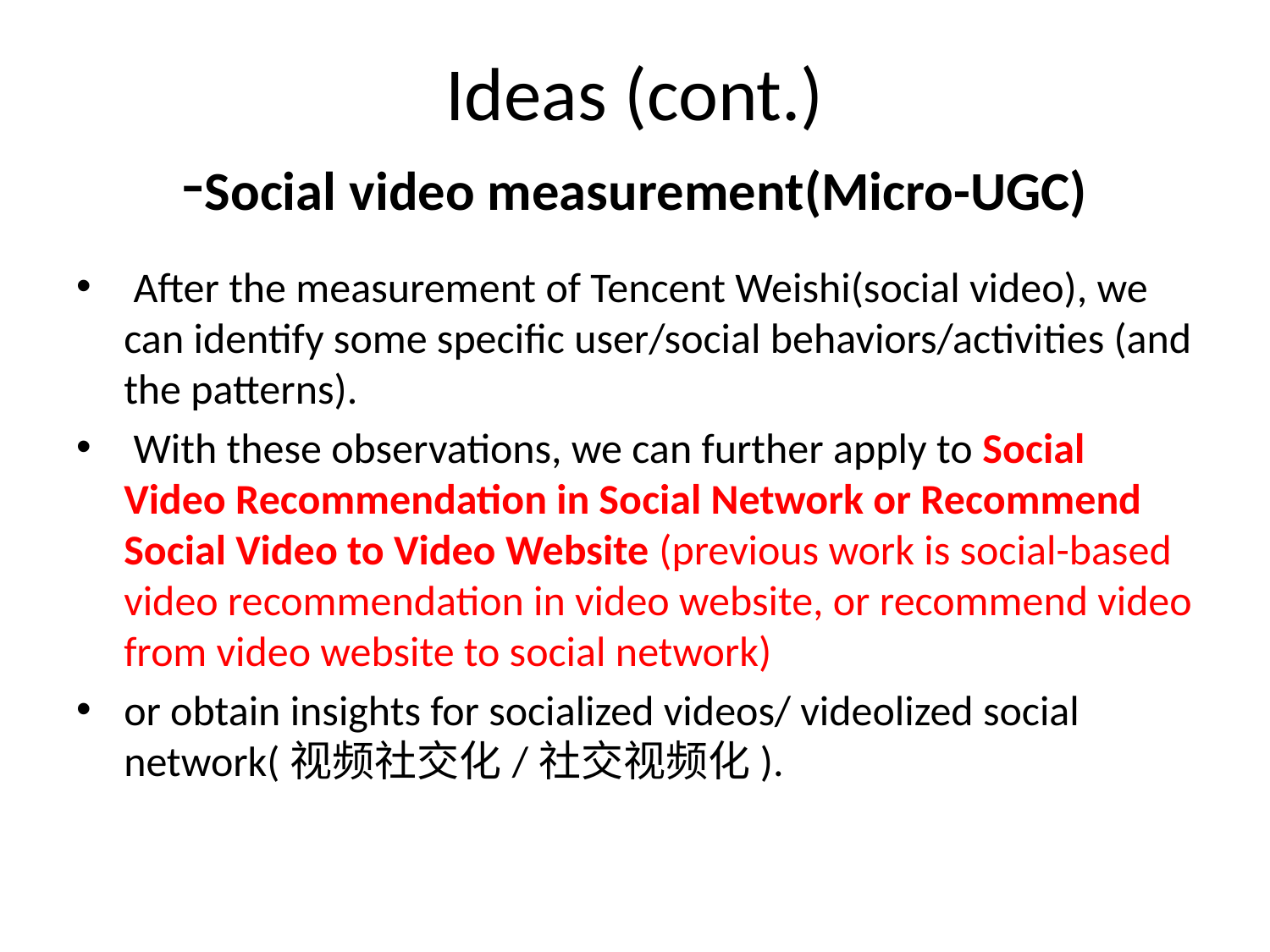

# Ideas (cont.) -Social video measurement(Micro-UGC)
 After the measurement of Tencent Weishi(social video), we can identify some specific user/social behaviors/activities (and the patterns).
 With these observations, we can further apply to Social Video Recommendation in Social Network or Recommend Social Video to Video Website (previous work is social-based video recommendation in video website, or recommend video from video website to social network)
or obtain insights for socialized videos/ videolized social network(视频社交化/社交视频化).